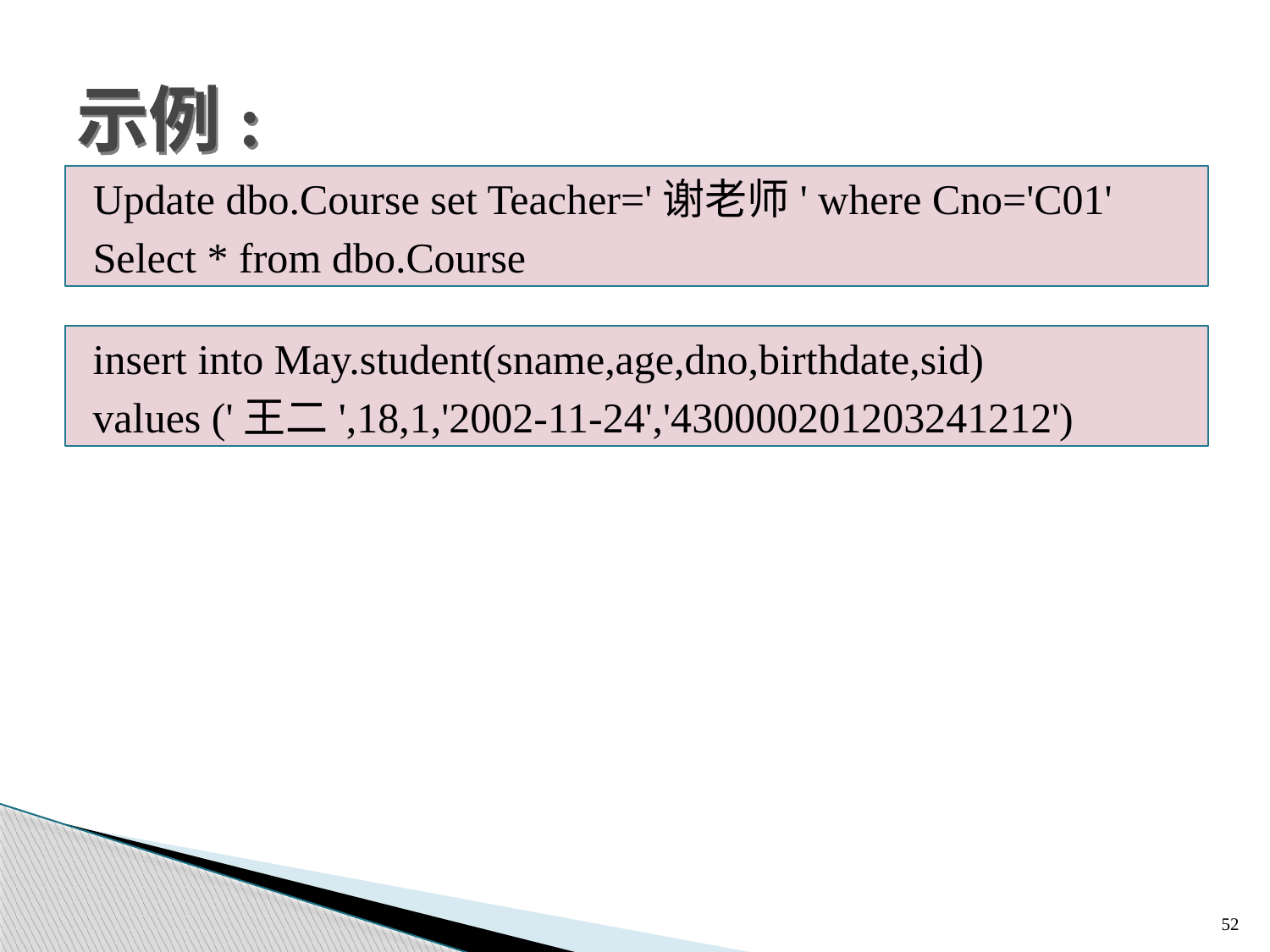

# 示例:
Update dbo.Course set Teacher='谢老师' where Cno='C01'
Select * from dbo.Course
insert into May.student(sname,age,dno,birthdate,sid)
values ('王二',18,1,'2002-11-24','430000201203241212')
52